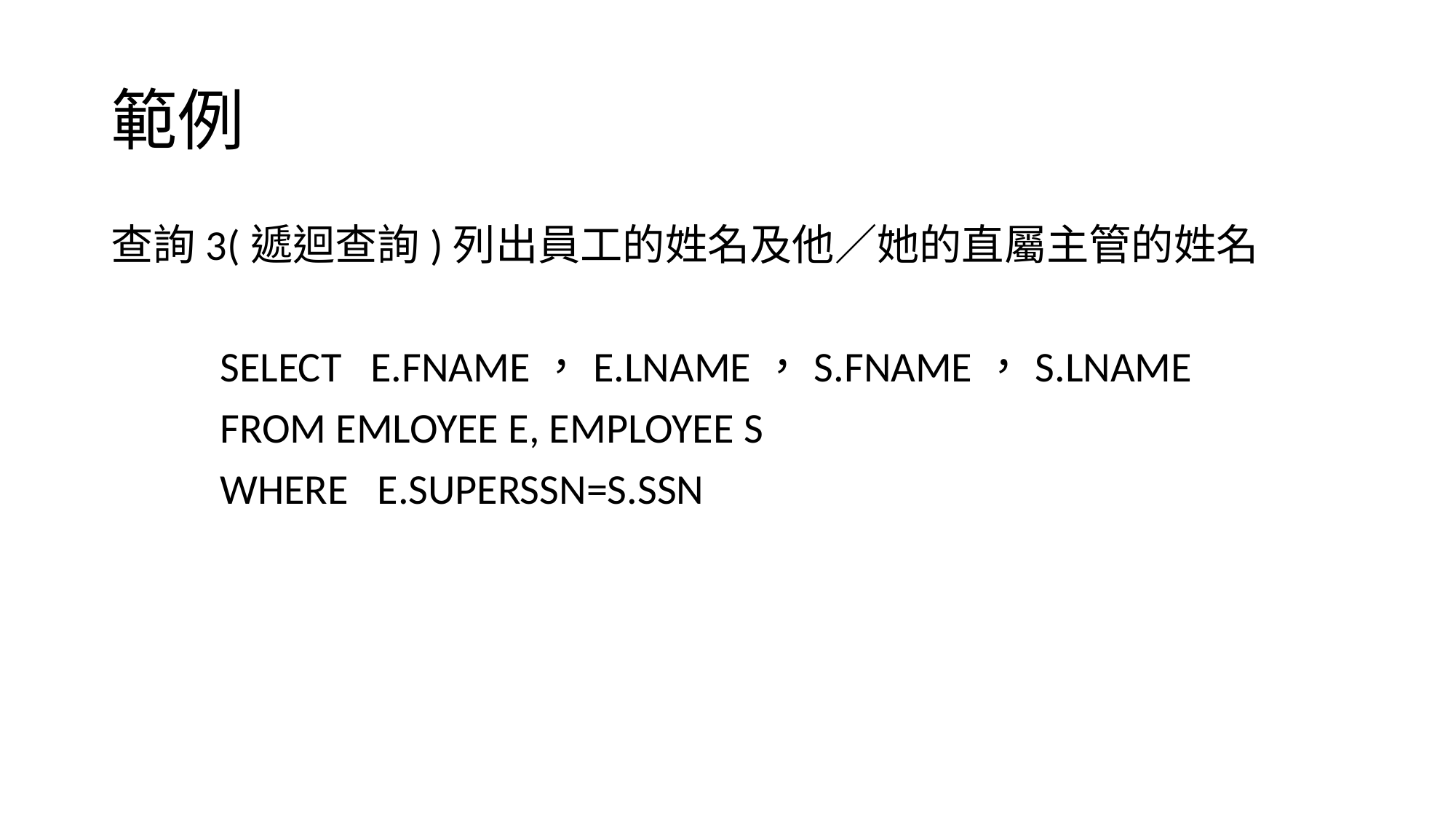

# 範例
查詢3(遞迴查詢)列出員工的姓名及他／她的直屬主管的姓名

	SELECT   E.FNAME，E.LNAME，S.FNAME，S.LNAME
	FROM EMLOYEE E, EMPLOYEE S
        	WHERE   E.SUPERSSN=S.SSN